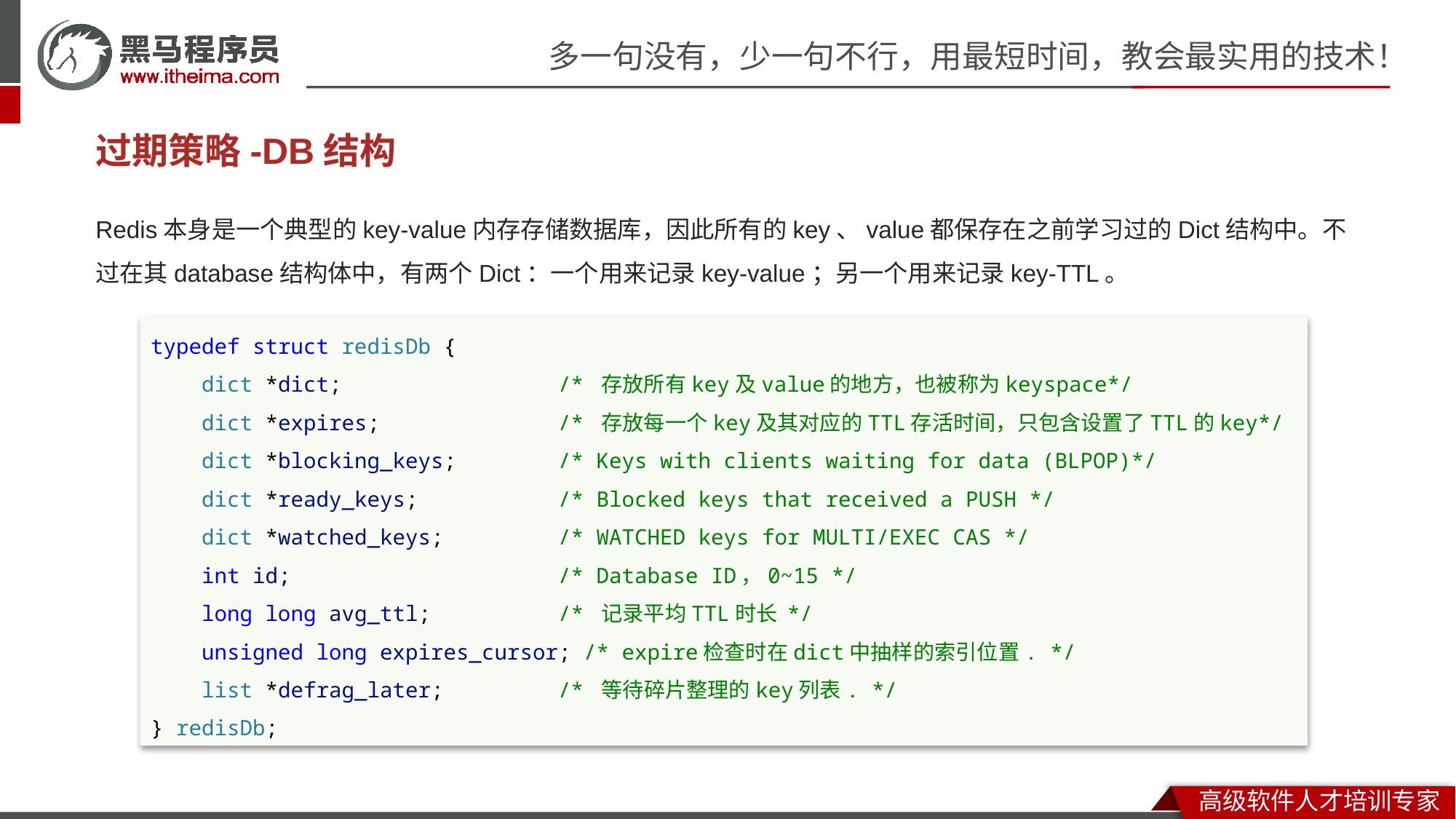

# 过期策略-DB结构
Redis本身是一个典型的key-value内存存储数据库，因此所有的key、value都保存在之前学习过的Dict结构中。不过在其database结构体中，有两个Dict：一个用来记录key-value；另一个用来记录key-TTL。
typedef struct redisDb {
    dict *dict;                 /* 存放所有key及value的地方，也被称为keyspace*/
    dict *expires;              /* 存放每一个key及其对应的TTL存活时间，只包含设置了TTL的key*/
    dict *blocking_keys;        /* Keys with clients waiting for data (BLPOP)*/
    dict *ready_keys;           /* Blocked keys that received a PUSH */
    dict *watched_keys;         /* WATCHED keys for MULTI/EXEC CAS */
    int id;                     /* Database ID，0~15 */
    long long avg_ttl;          /* 记录平均TTL时长 */
    unsigned long expires_cursor; /* expire检查时在dict中抽样的索引位置. */
    list *defrag_later;         /* 等待碎片整理的key列表. */
} redisDb;